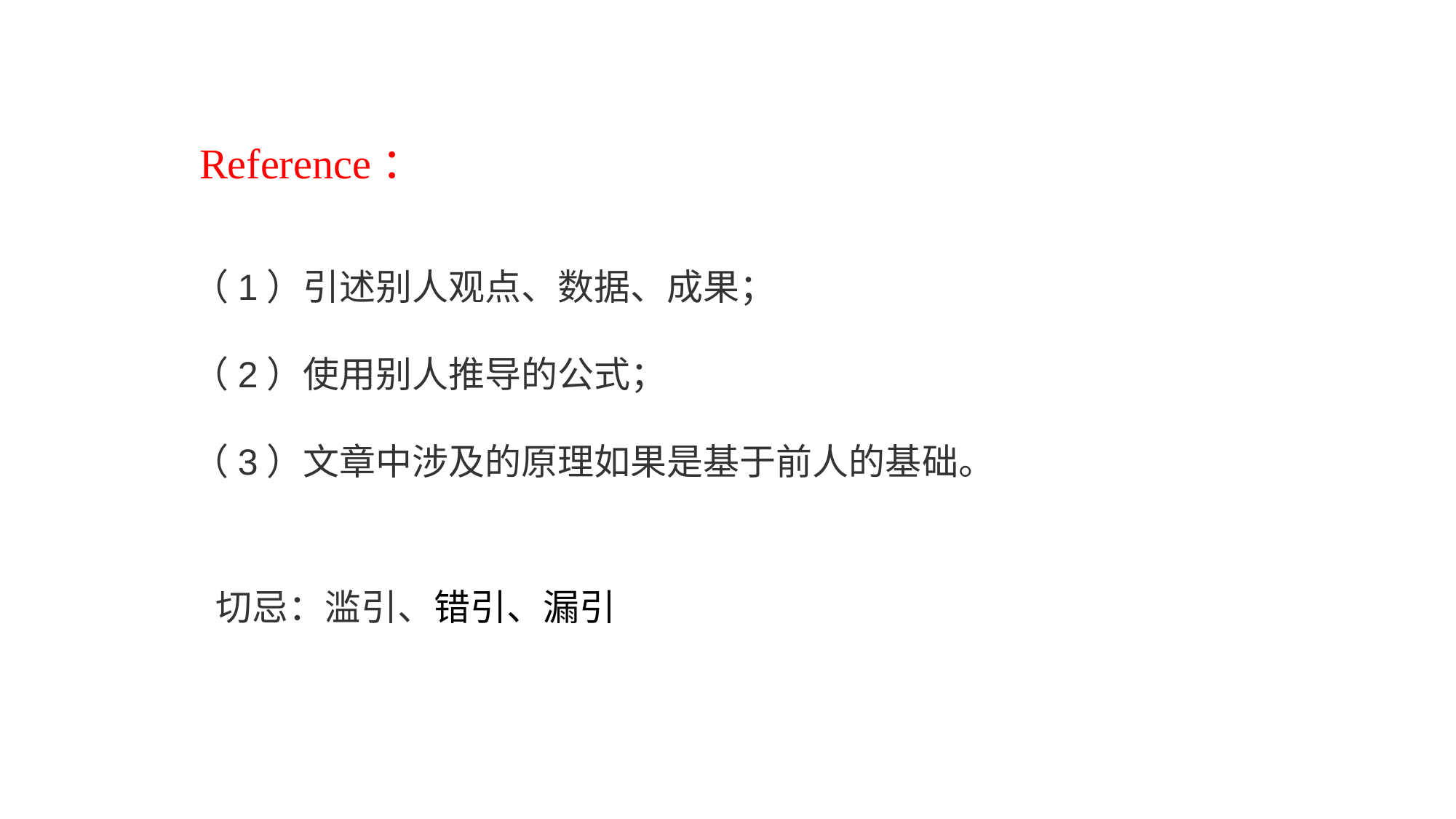

Reference：

（1）引述别人观点、数据、成果；
（2）使用别人推导的公式；
（3）文章中涉及的原理如果是基于前人的基础。
切忌：滥引、错引、漏引